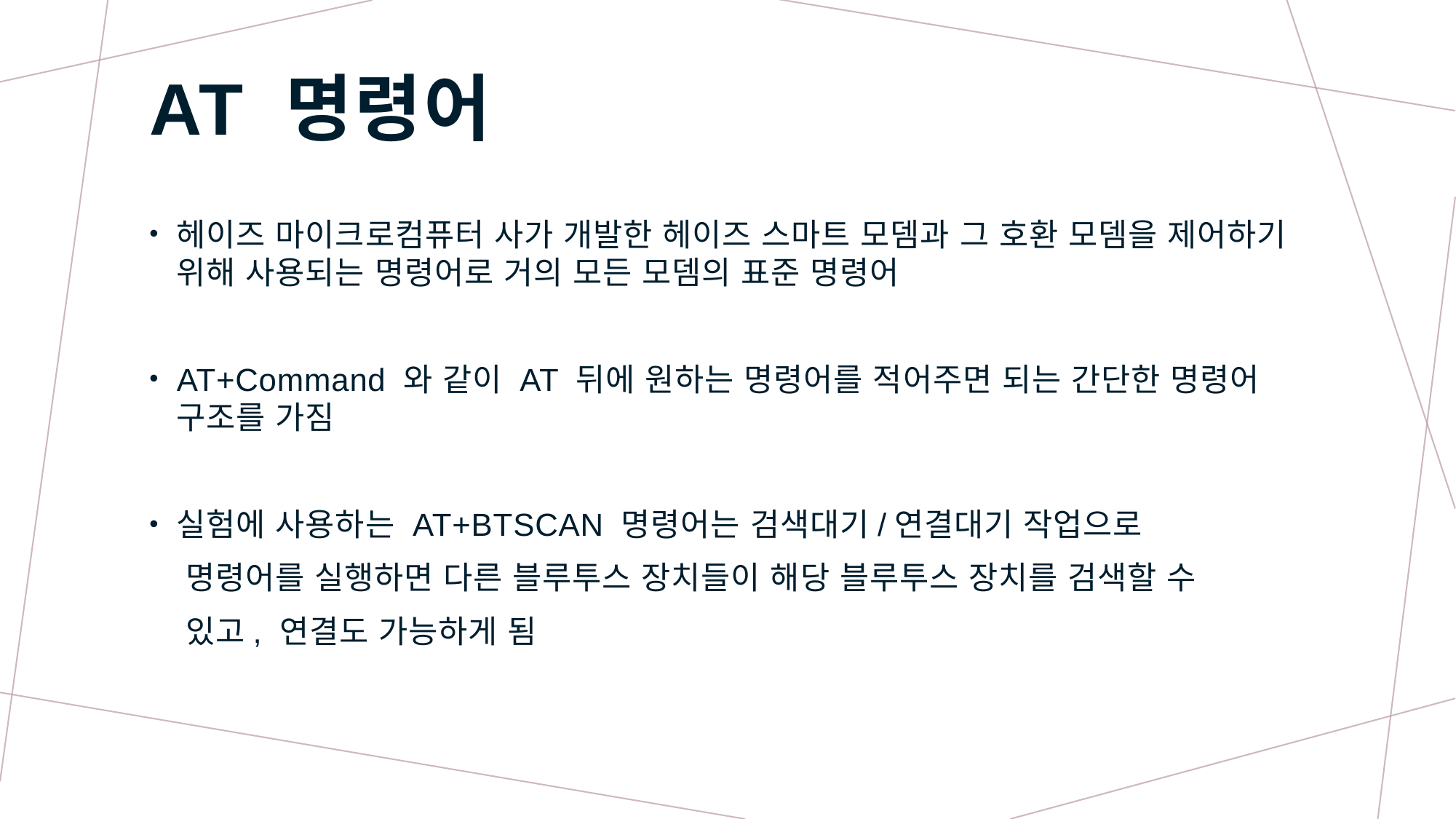

# AT 명령어
헤이즈 마이크로컴퓨터 사가 개발한 헤이즈 스마트 모뎀과 그 호환 모뎀을 제어하기 위해 사용되는 명령어로 거의 모든 모뎀의 표준 명령어

AT+Command 와 같이 AT 뒤에 원하는 명령어를 적어주면 되는 간단한 명령어 구조를 가짐

실험에 사용하는 AT+BTSCAN 명령어는 검색대기/연결대기 작업으로
   명령어를 실행하면 다른 블루투스 장치들이 해당 블루투스 장치를 검색할 수
   있고, 연결도 가능하게 됨